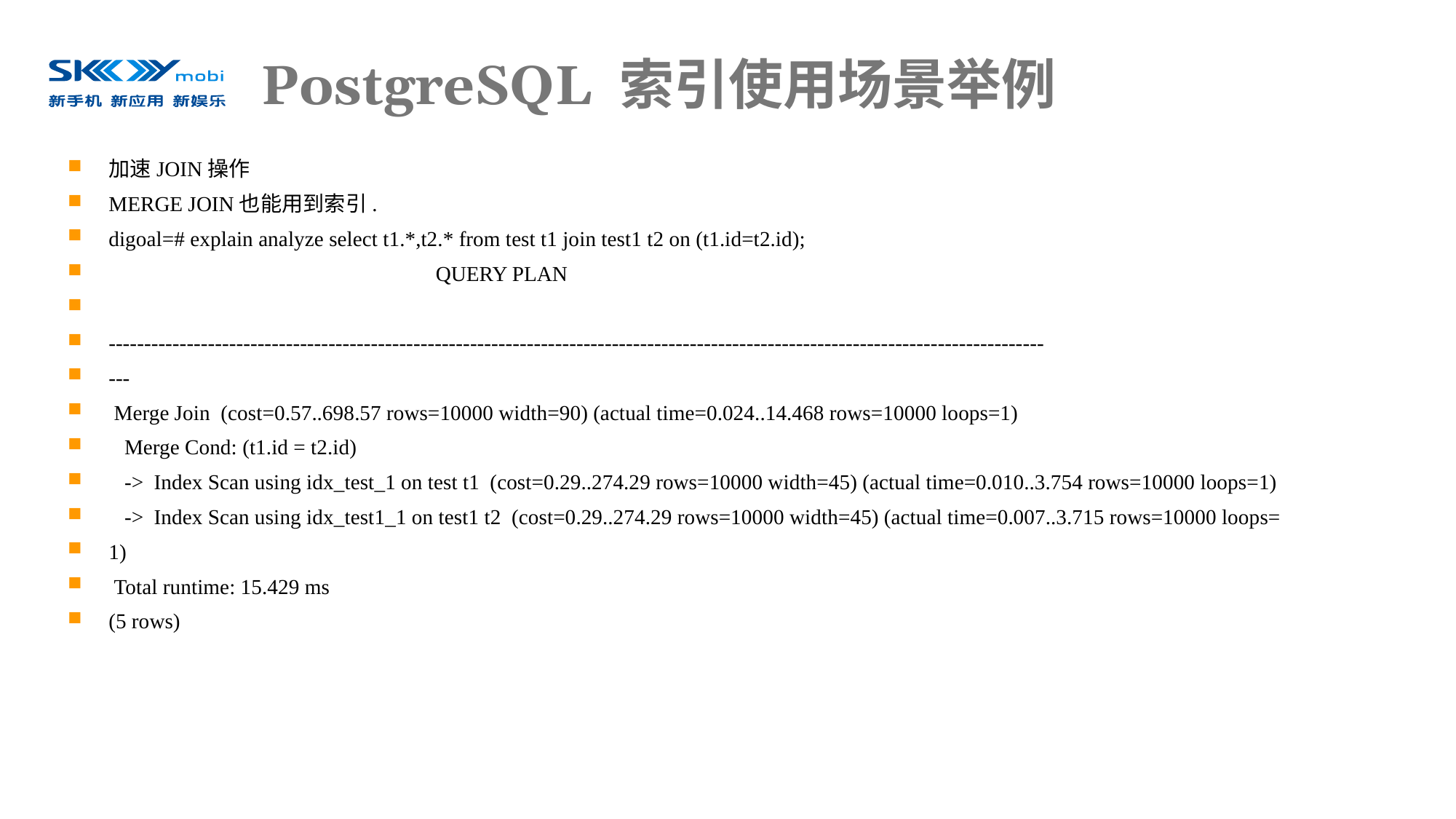

# PostgreSQL 索引使用场景举例
加速JOIN操作
MERGE JOIN也能用到索引.
digoal=# explain analyze select t1.*,t2.* from test t1 join test1 t2 on (t1.id=t2.id);
                                                              QUERY PLAN

------------------------------------------------------------------------------------------------------------------------------------
---
 Merge Join  (cost=0.57..698.57 rows=10000 width=90) (actual time=0.024..14.468 rows=10000 loops=1)
   Merge Cond: (t1.id = t2.id)
   ->  Index Scan using idx_test_1 on test t1  (cost=0.29..274.29 rows=10000 width=45) (actual time=0.010..3.754 rows=10000 loops=1)
   ->  Index Scan using idx_test1_1 on test1 t2  (cost=0.29..274.29 rows=10000 width=45) (actual time=0.007..3.715 rows=10000 loops=
1)
 Total runtime: 15.429 ms
(5 rows)